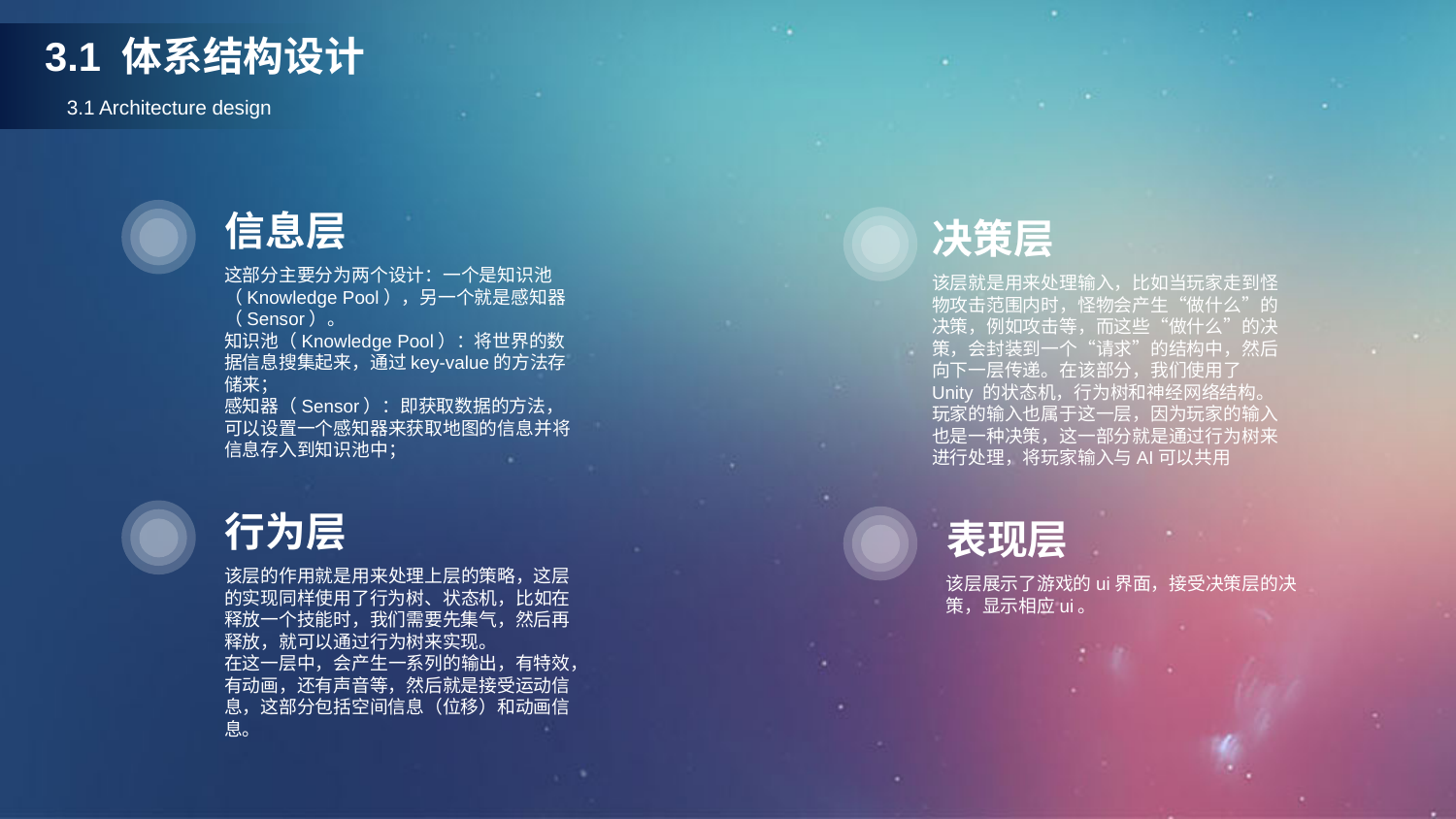

3.1 体系结构设计
3.1 Architecture design
信息层

决策层

这部分主要分为两个设计：一个是知识池（Knowledge Pool），另一个就是感知器（Sensor）。
知识池（Knowledge Pool）：将世界的数据信息搜集起来，通过key-value的方法存储来；
感知器（Sensor）：即获取数据的方法，可以设置一个感知器来获取地图的信息并将信息存入到知识池中；
该层就是用来处理输入，比如当玩家走到怪物攻击范围内时，怪物会产生“做什么”的决策，例如攻击等，而这些“做什么”的决策，会封装到一个“请求”的结构中，然后向下一层传递。在该部分，我们使用了Unity 的状态机，行为树和神经网络结构。玩家的输入也属于这一层，因为玩家的输入也是一种决策，这一部分就是通过行为树来进行处理，将玩家输入与AI可以共用
行为层

表现层
该层的作用就是用来处理上层的策略，这层的实现同样使用了行为树、状态机，比如在释放一个技能时，我们需要先集气，然后再释放，就可以通过行为树来实现。
在这一层中，会产生一系列的输出，有特效，有动画，还有声音等，然后就是接受运动信息，这部分包括空间信息（位移）和动画信息。
该层展示了游戏的ui界面，接受决策层的决策，显示相应ui。